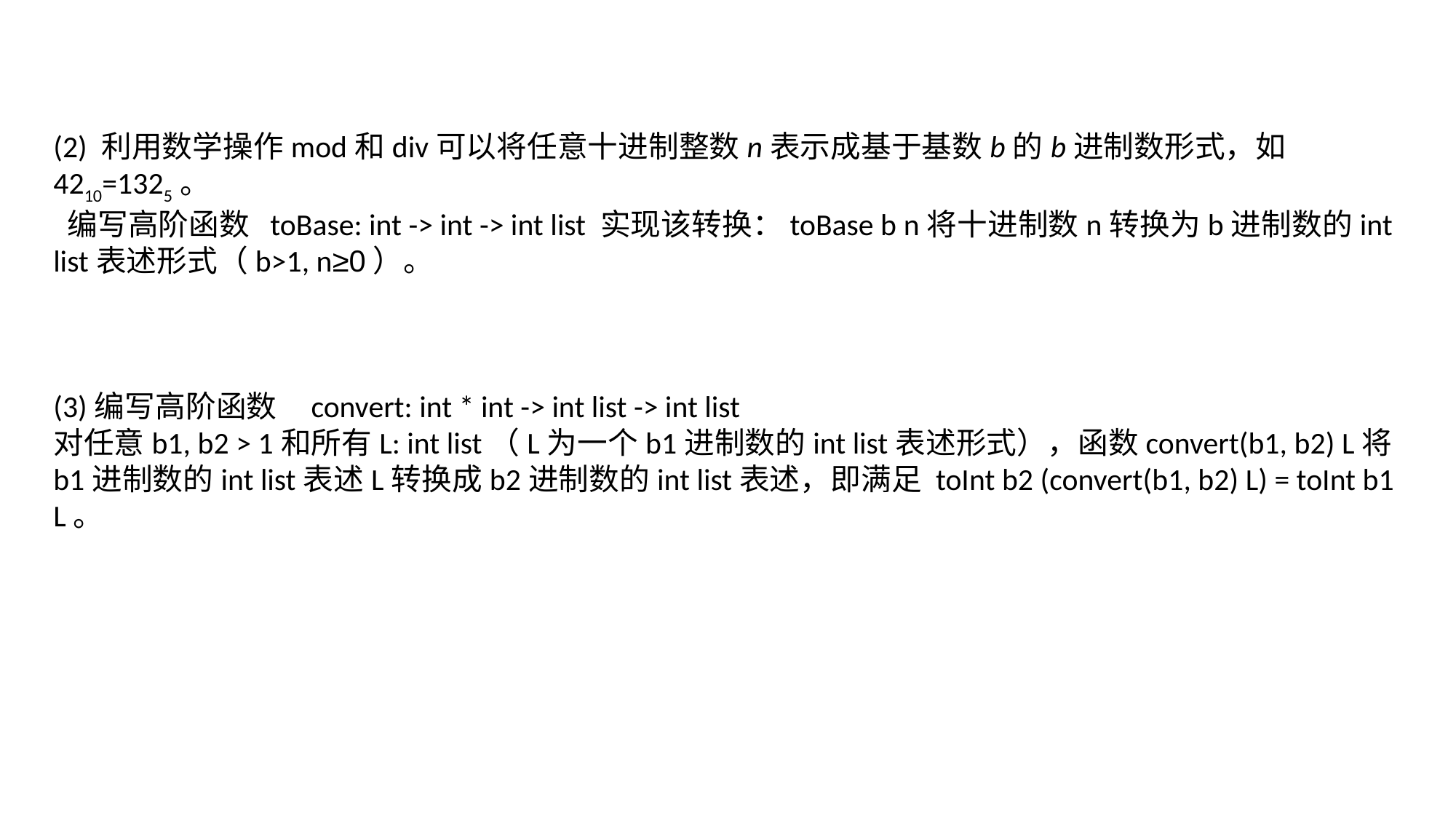

(2) 利用数学操作mod和div可以将任意十进制整数n表示成基于基数b的b进制数形式，如4210=1325。
 编写高阶函数  toBase: int -> int -> int list 实现该转换：toBase b n将十进制数n转换为b进制数的int list表述形式（b>1, n≥0）。

(3)编写高阶函数    convert: int * int -> int list -> int list
对任意b1, b2 > 1和所有L: int list（L为一个b1进制数的int list表述形式），函数convert(b1, b2) L将b1进制数的int list表述L转换成b2进制数的int list表述，即满足 toInt b2 (convert(b1, b2) L) = toInt b1 L。